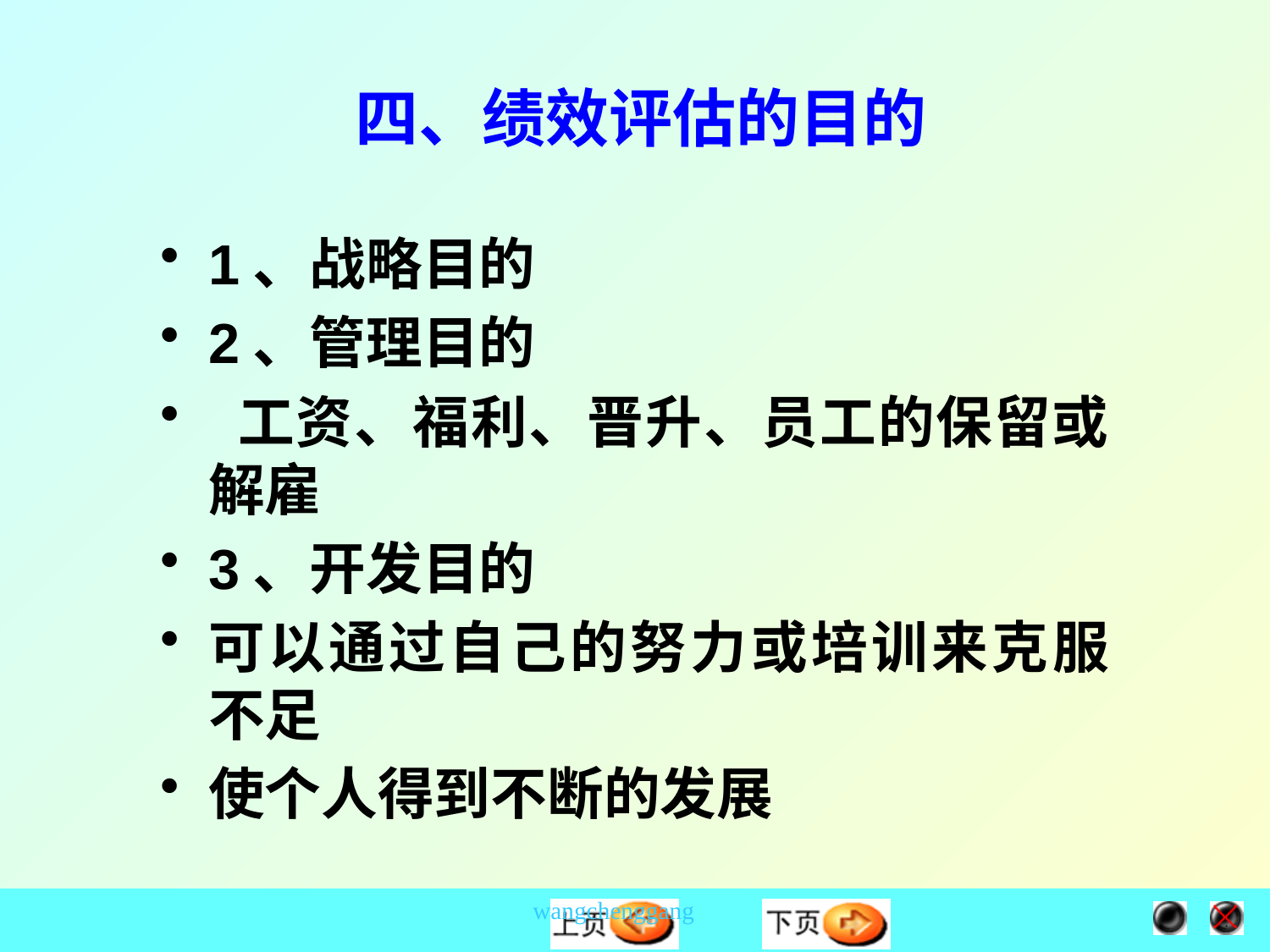

# 四、绩效评估的目的
1、战略目的
2、管理目的
 工资、福利、晋升、员工的保留或解雇
3、开发目的
可以通过自己的努力或培训来克服不足
使个人得到不断的发展
wangchenggang